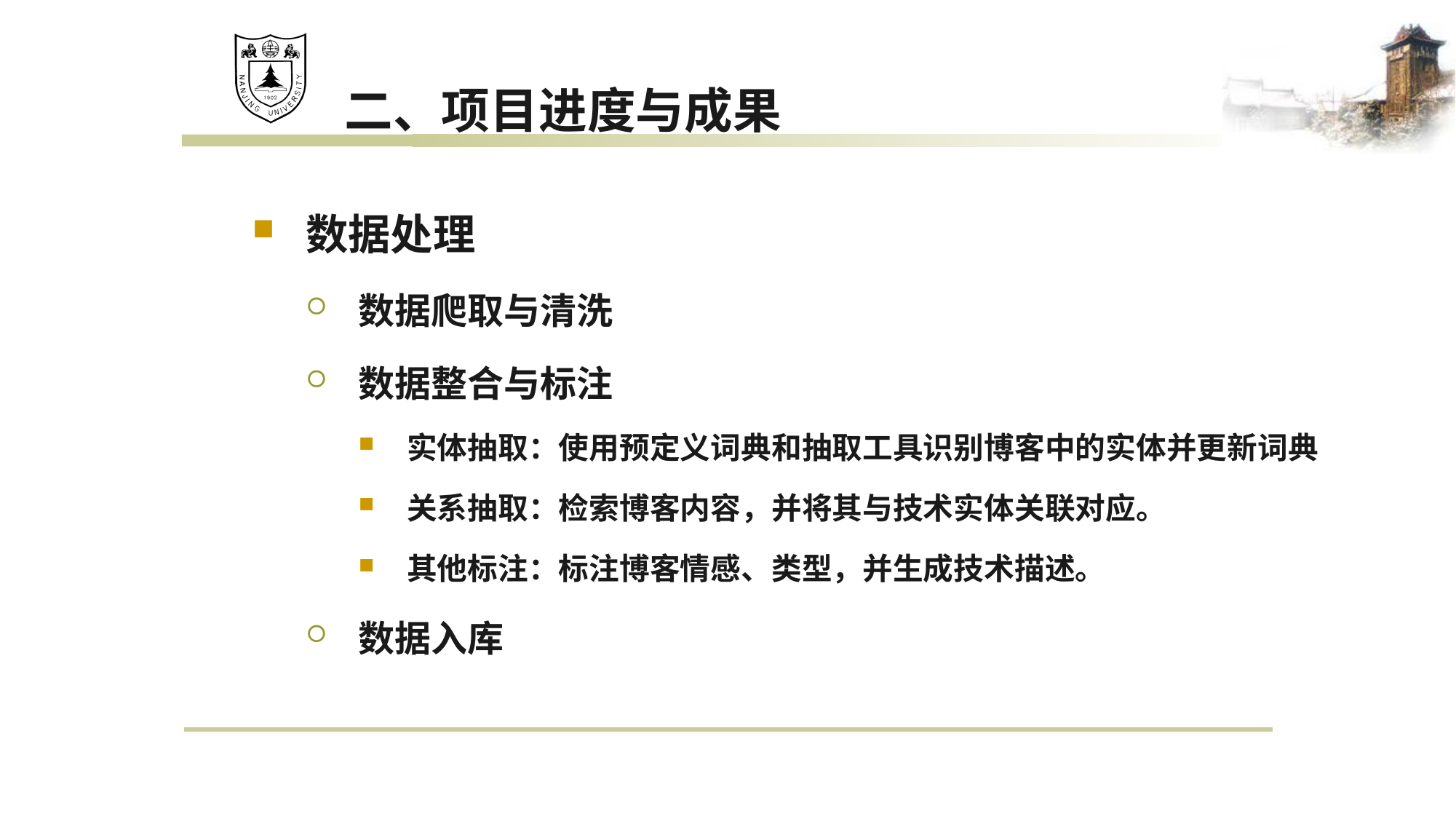

# 二、项目进度与成果
数据处理
数据爬取与清洗
数据整合与标注
实体抽取：使用预定义词典和抽取工具识别博客中的实体并更新词典
关系抽取：检索博客内容，并将其与技术实体关联对应。
其他标注：标注博客情感、类型，并生成技术描述。
数据入库
7